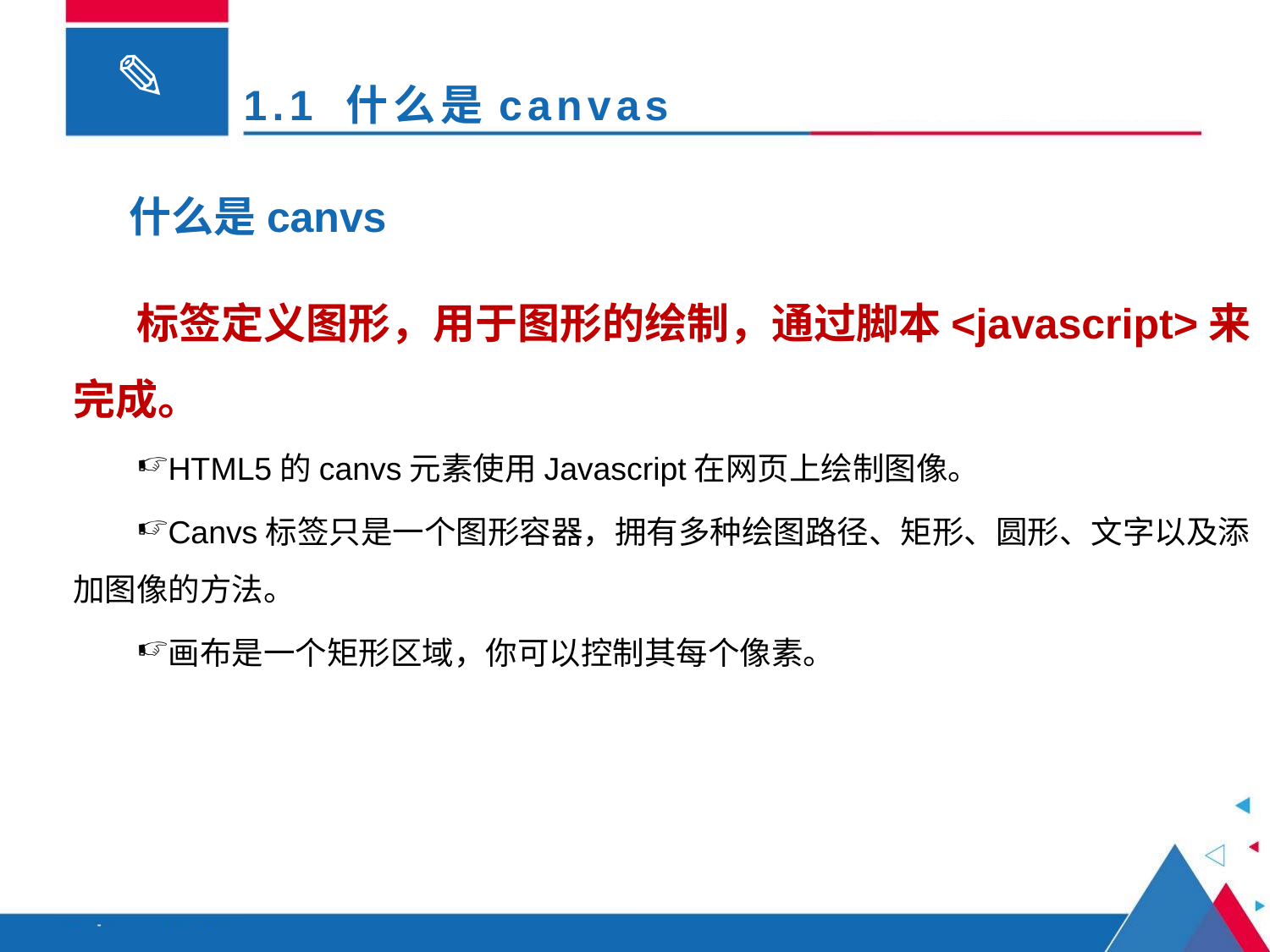

1.1 什么是canvas
什么是canvs
标签定义图形，用于图形的绘制，通过脚本<javascript>来完成。
HTML5的canvs元素使用Javascript在网页上绘制图像。
Canvs标签只是一个图形容器，拥有多种绘图路径、矩形、圆形、文字以及添加图像的方法。
画布是一个矩形区域，你可以控制其每个像素。